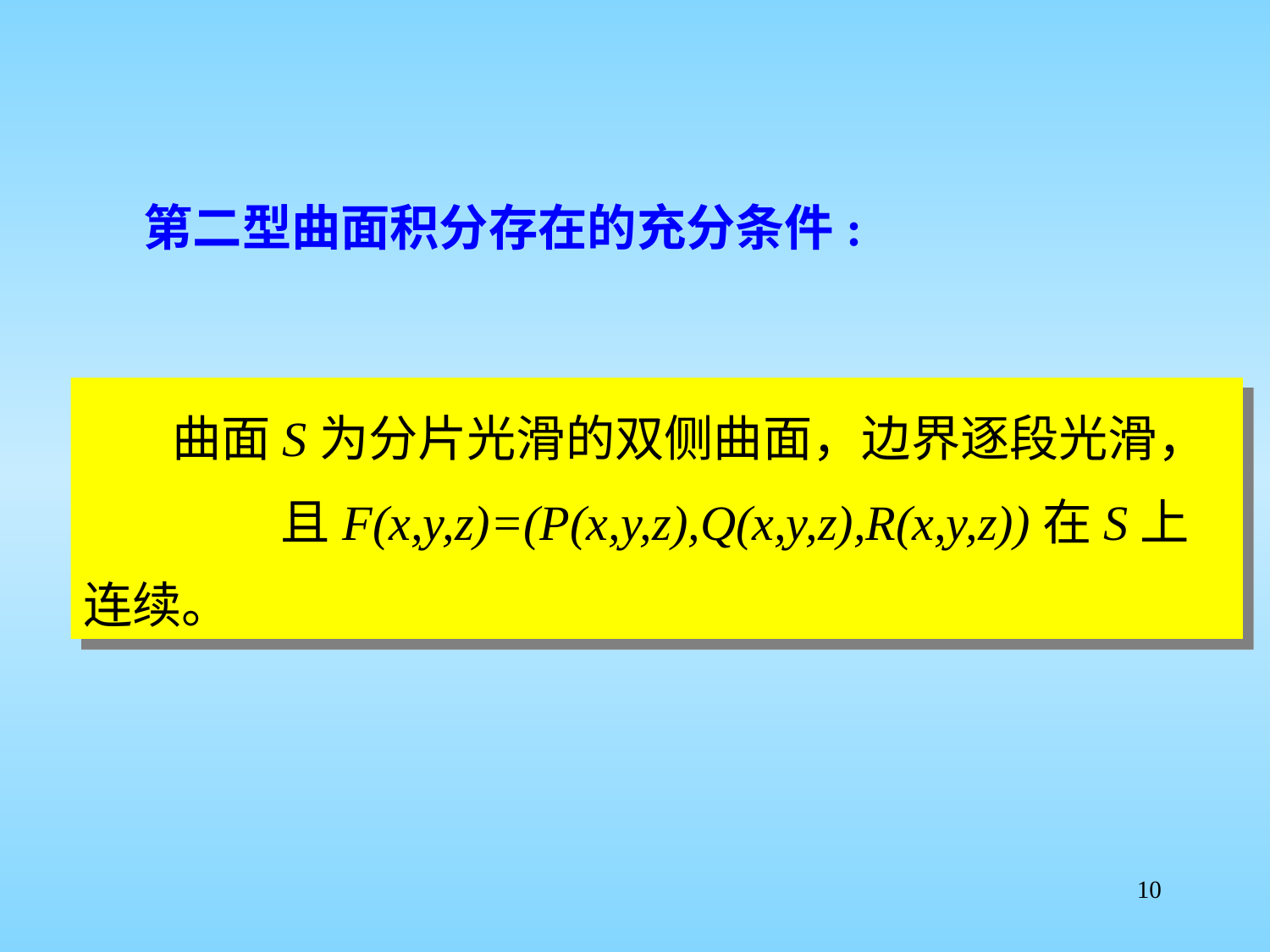

第二型曲面积分存在的充分条件:
       曲面S为分片光滑的双侧曲面，边界逐段光滑，                     且F(x,y,z)=(P(x,y,z),Q(x,y,z),R(x,y,z))在S上连续。
10